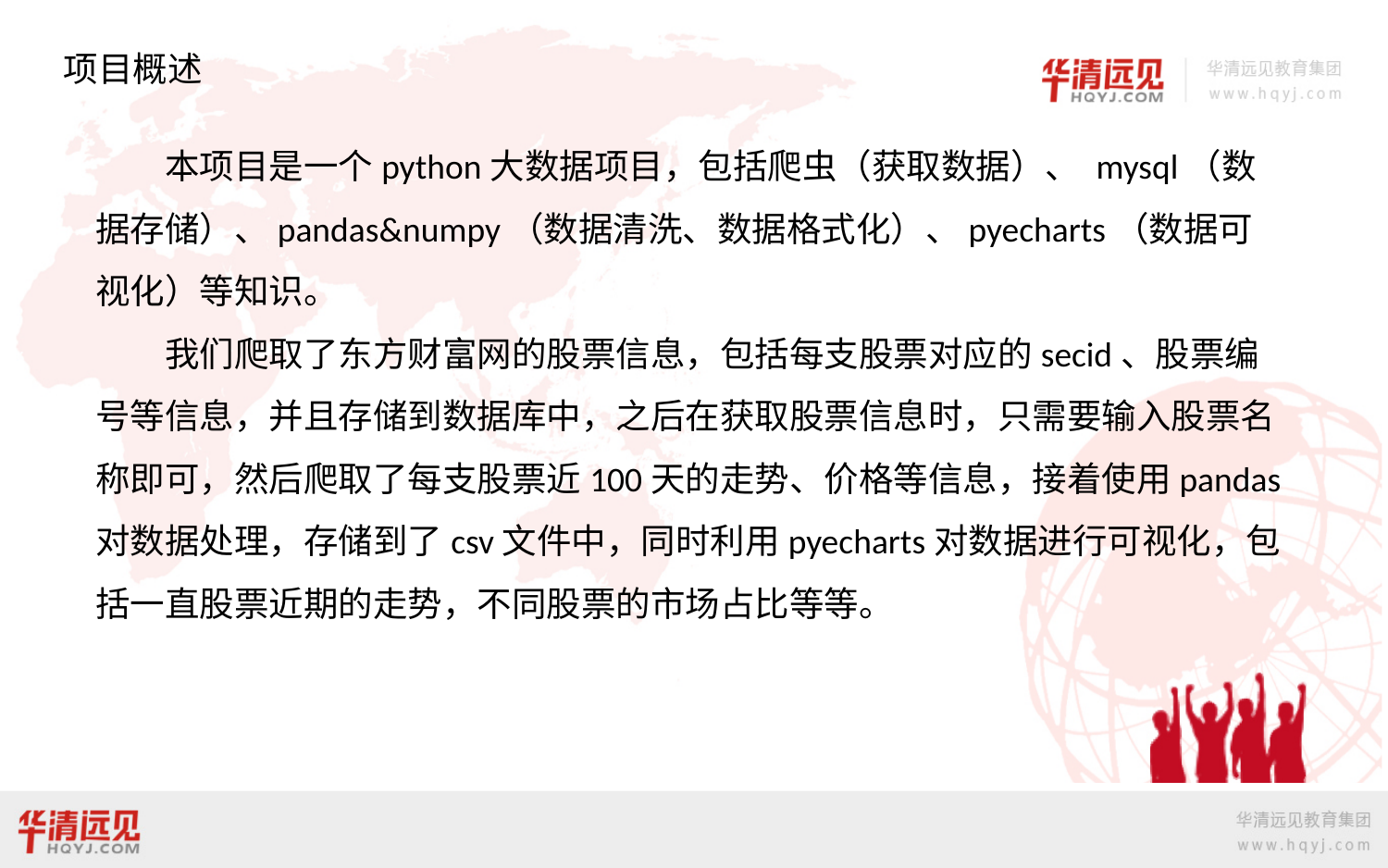

项目概述
本项目是一个python大数据项目，包括爬虫（获取数据）、 mysql（数据存储）、pandas&numpy（数据清洗、数据格式化）、pyecharts（数据可视化）等知识。
我们爬取了东方财富网的股票信息，包括每支股票对应的secid、股票编号等信息，并且存储到数据库中，之后在获取股票信息时，只需要输入股票名称即可，然后爬取了每支股票近100天的走势、价格等信息，接着使用pandas对数据处理，存储到了csv文件中，同时利用pyecharts对数据进行可视化，包括一直股票近期的走势，不同股票的市场占比等等。